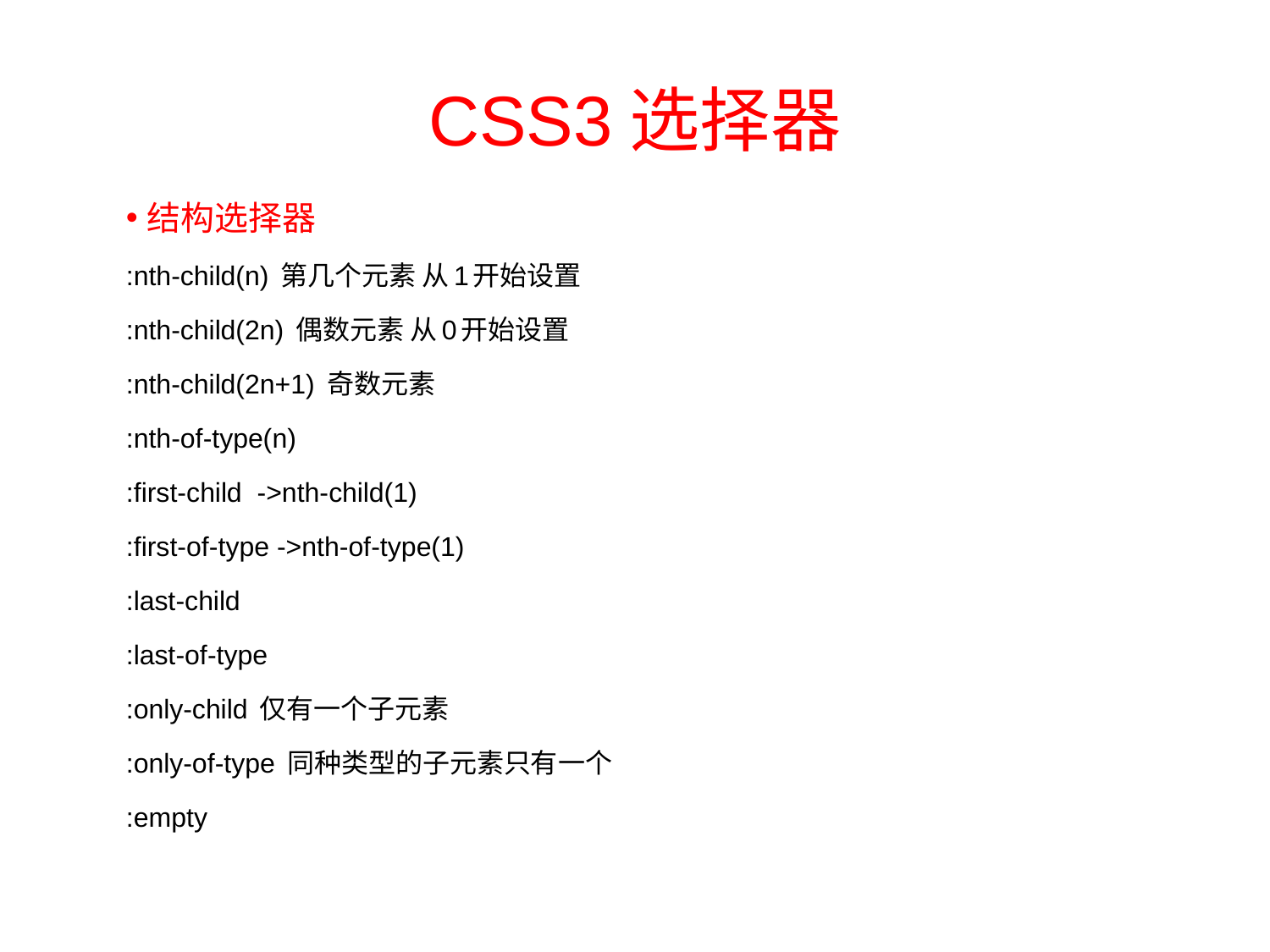

# CSS3选择器
 结构选择器
:nth-child(n) 第几个元素 从1开始设置
:nth-child(2n) 偶数元素 从0开始设置
:nth-child(2n+1) 奇数元素
:nth-of-type(n)
:first-child  ->nth-child(1)
:first-of-type ->nth-of-type(1)
:last-child
:last-of-type
:only-child 仅有一个子元素
:only-of-type 同种类型的子元素只有一个
:empty